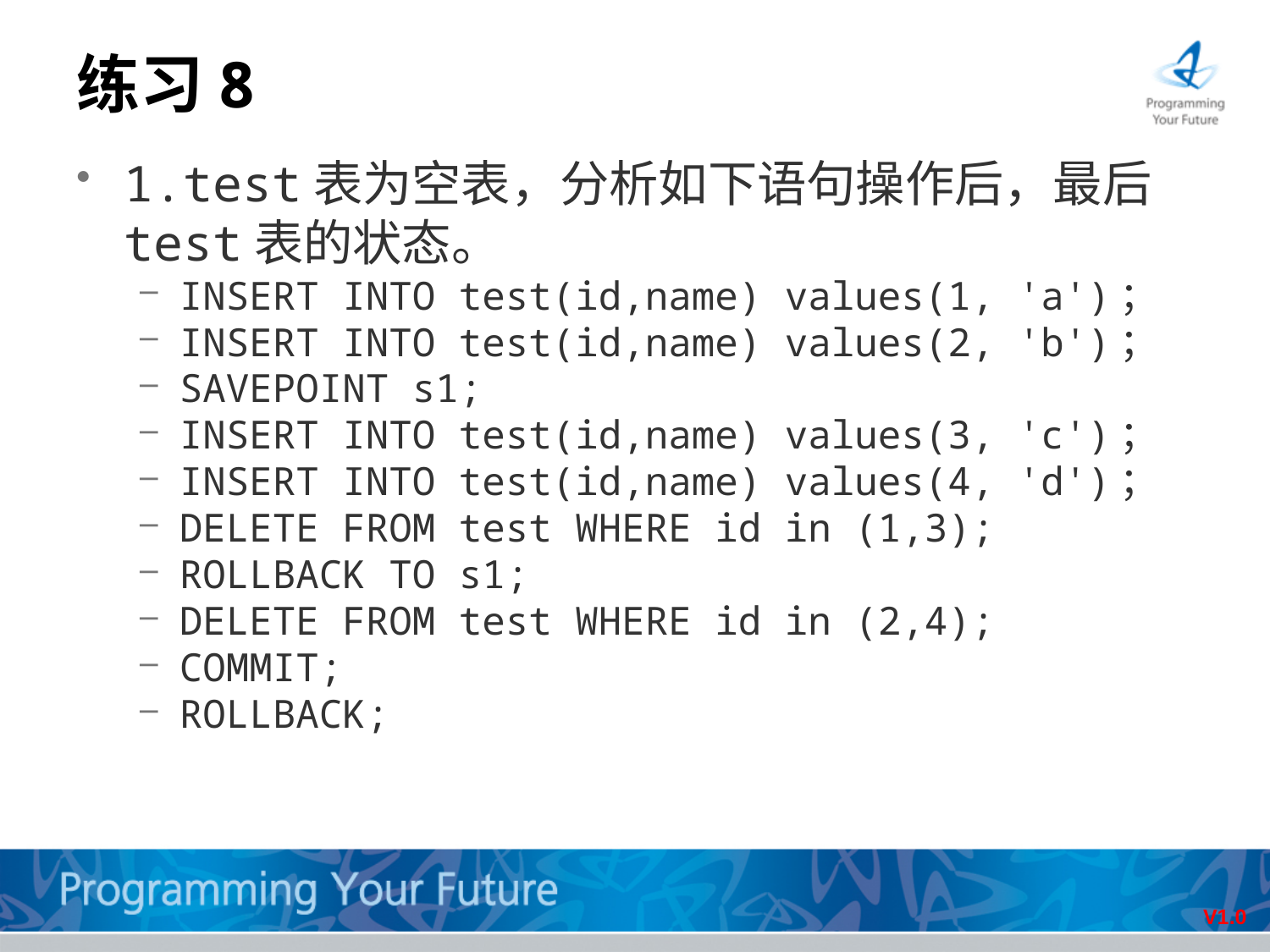

# 练习8
1.test表为空表，分析如下语句操作后，最后test表的状态。
INSERT INTO test(id,name) values(1, 'a')；
INSERT INTO test(id,name) values(2, 'b')；
SAVEPOINT s1;
INSERT INTO test(id,name) values(3, 'c')；
INSERT INTO test(id,name) values(4, 'd')；
DELETE FROM test WHERE id in (1,3);
ROLLBACK TO s1;
DELETE FROM test WHERE id in (2,4);
COMMIT;
ROLLBACK;